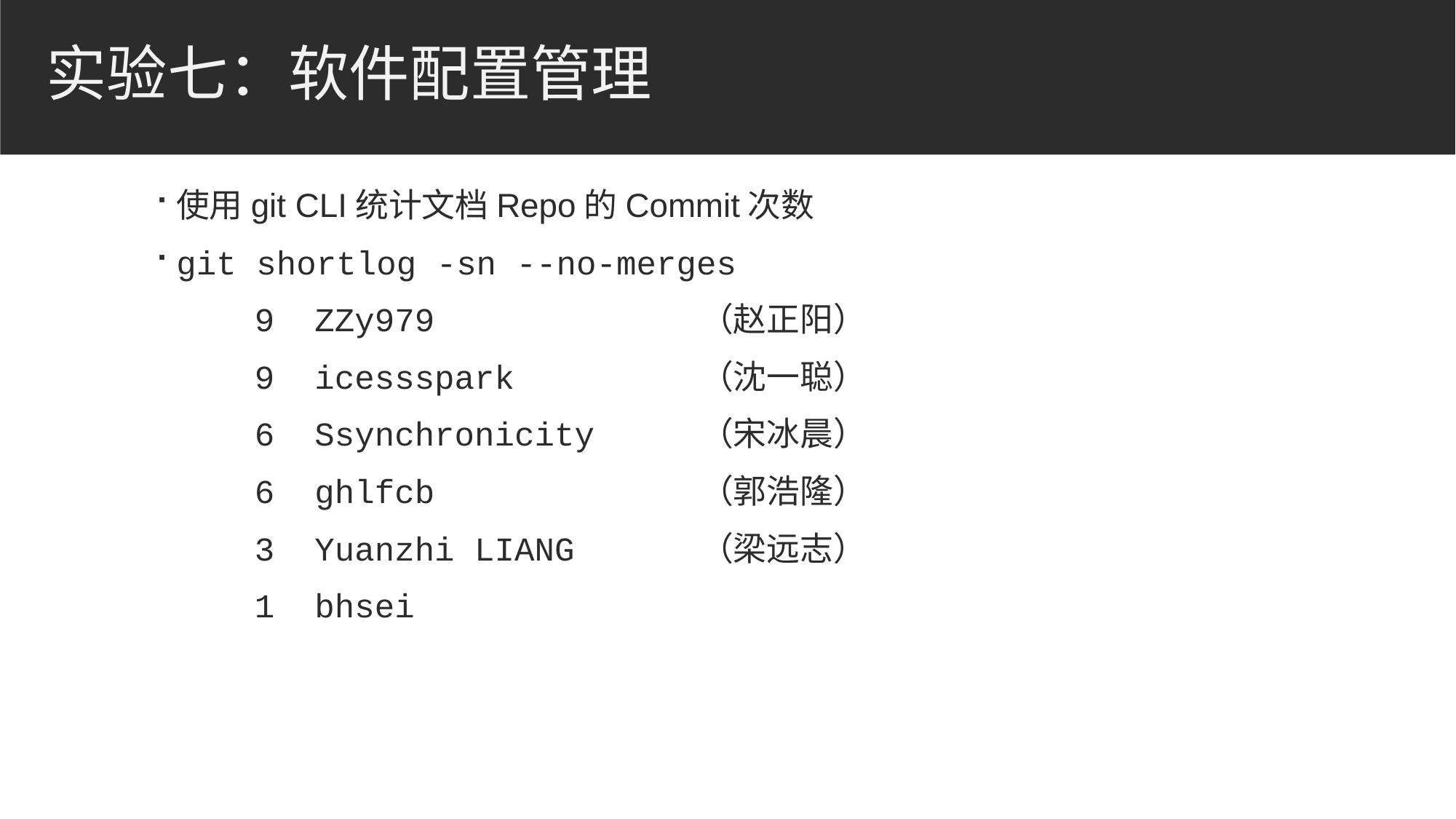

# 实验七：软件配置管理
使用git CLI统计文档Repo的Commit次数
git shortlog -sn --no-merges
     9  ZZy979			（赵正阳）
     9  icessspark		（沈一聪）
     6  Ssynchronicity	（宋冰晨）
     6  ghlfcb			（郭浩隆）
     3  Yuanzhi LIANG		（梁远志）
     1  bhsei